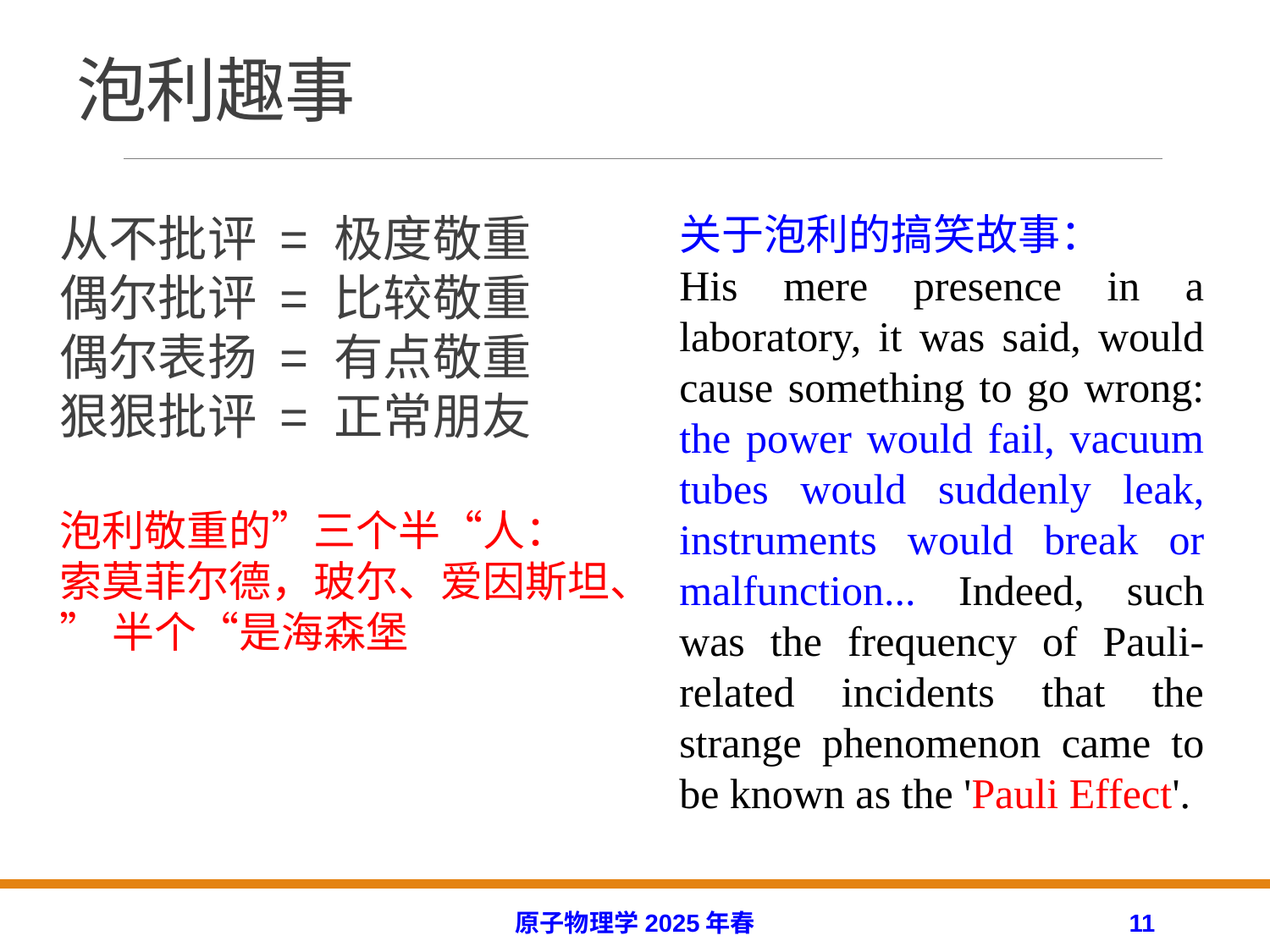

# 泡利趣事
关于泡利的搞笑故事：
His mere presence in a laboratory, it was said, would cause something to go wrong: the power would fail, vacuum tubes would suddenly leak, instruments would break or malfunction... Indeed, such was the frequency of Pauli-related incidents that the strange phenomenon came to be known as the 'Pauli Effect'.
从不批评 = 极度敬重
偶尔批评 = 比较敬重
偶尔表扬 = 有点敬重
狠狠批评 = 正常朋友

泡利敬重的”三个半“人：
索莫菲尔德，玻尔、爱因斯坦、
”半个“是海森堡
原子物理学2025年春
11